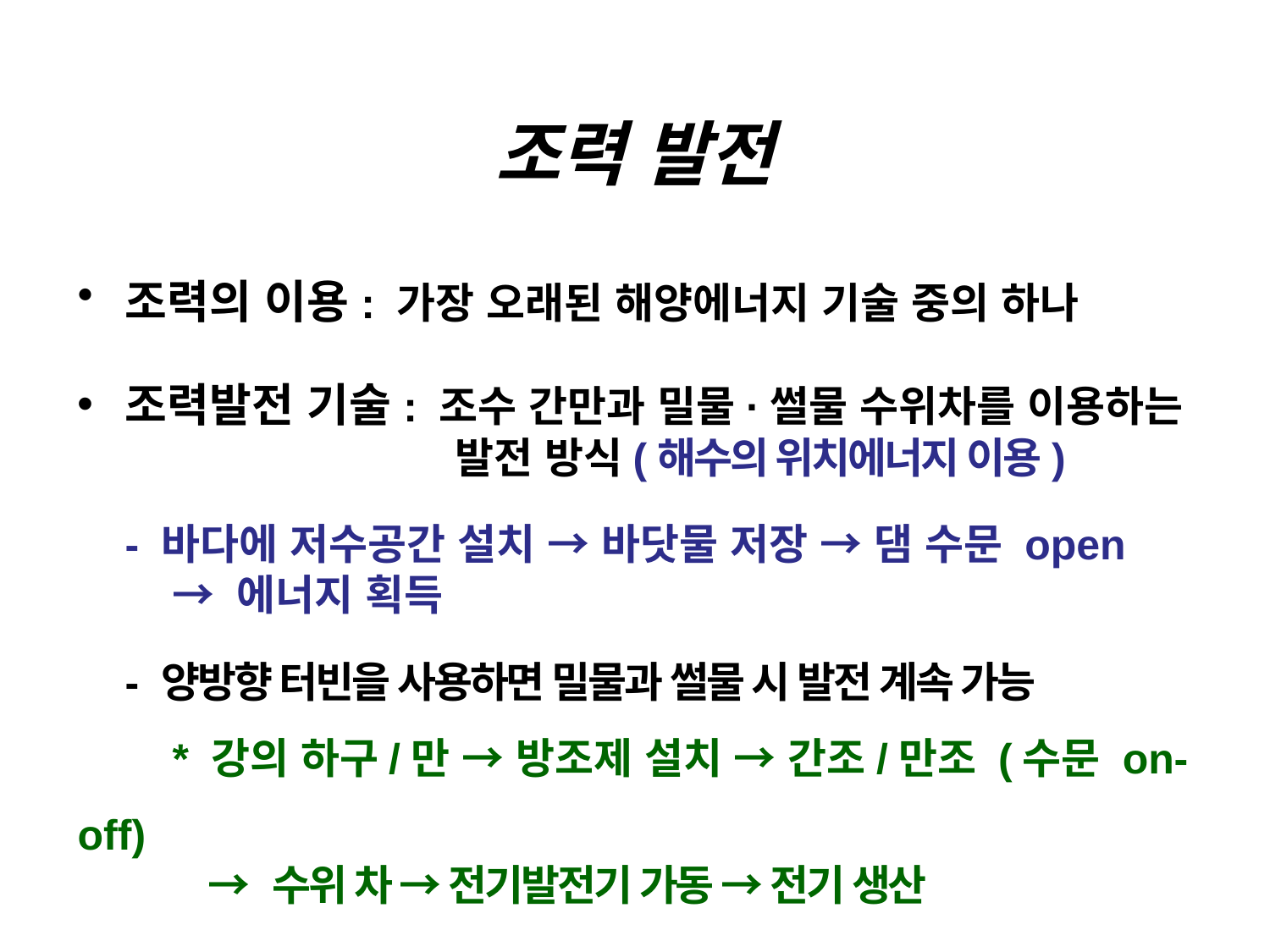

# 조력 발전
조력의 이용: 가장 오래된 해양에너지 기술 중의 하나
조력발전 기술: 조수 간만과 밀물·썰물 수위차를 이용하는
                               발전 방식(해수의 위치에너지 이용)
    - 바다에 저수공간 설치 → 바닷물 저장 → 댐 수문 open
        → 에너지 획득
    - 양방향 터빈을 사용하면 밀물과 썰물 시 발전 계속 가능
        * 강의 하구/만 → 방조제 설치 → 간조/만조 (수문 on-off)
           → 수위 차 → 전기발전기 가동 → 전기 생산